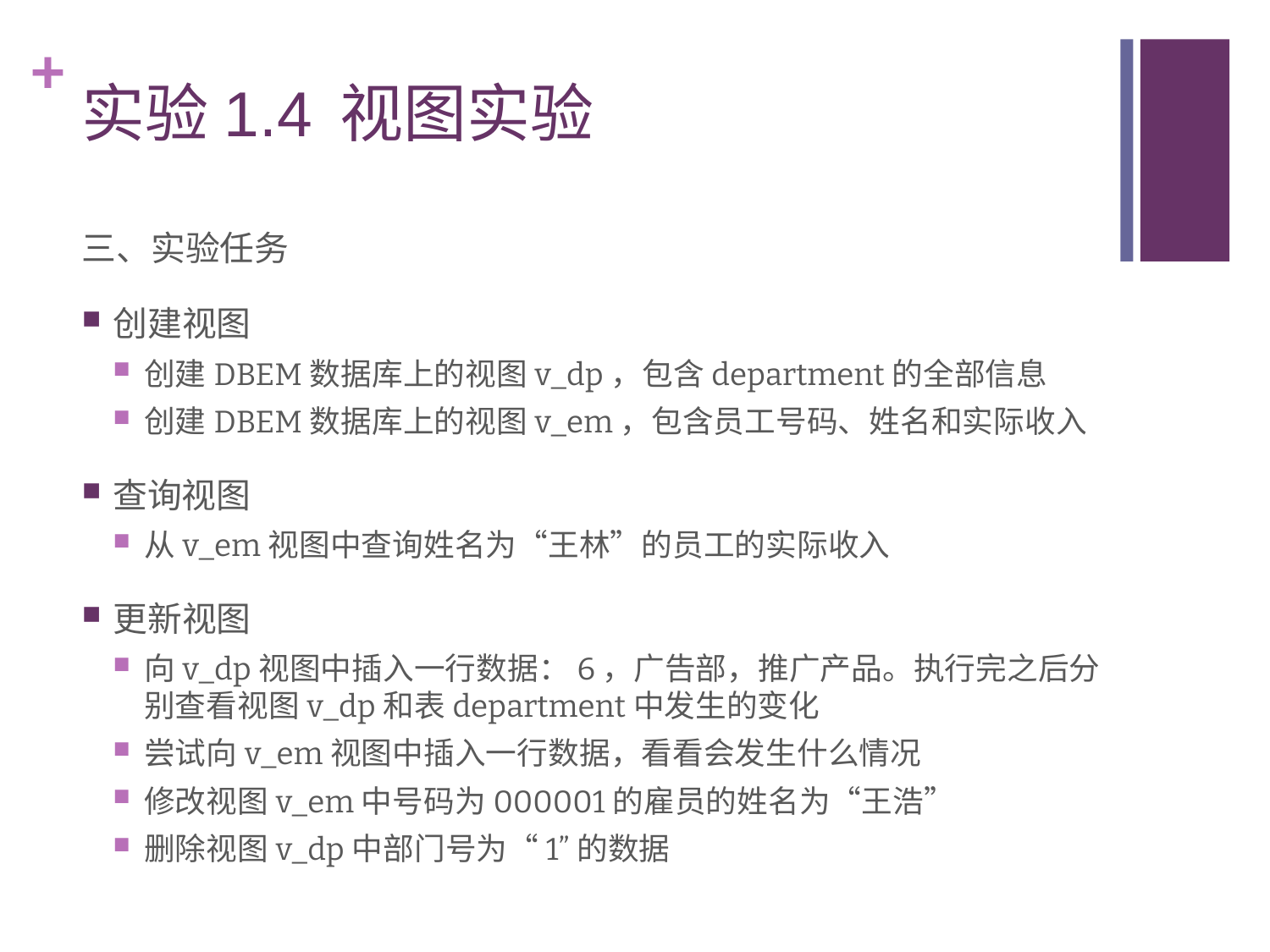

# 实验1.4 视图实验
三、实验任务
创建视图
创建DBEM数据库上的视图v_dp，包含department的全部信息
创建DBEM数据库上的视图v_em，包含员工号码、姓名和实际收入
查询视图
从v_em视图中查询姓名为“王林”的员工的实际收入
更新视图
向v_dp视图中插入一行数据：6，广告部，推广产品。执行完之后分别查看视图v_dp和表department中发生的变化
尝试向v_em视图中插入一行数据，看看会发生什么情况
修改视图v_em中号码为000001的雇员的姓名为“王浩”
删除视图v_dp中部门号为“1”的数据